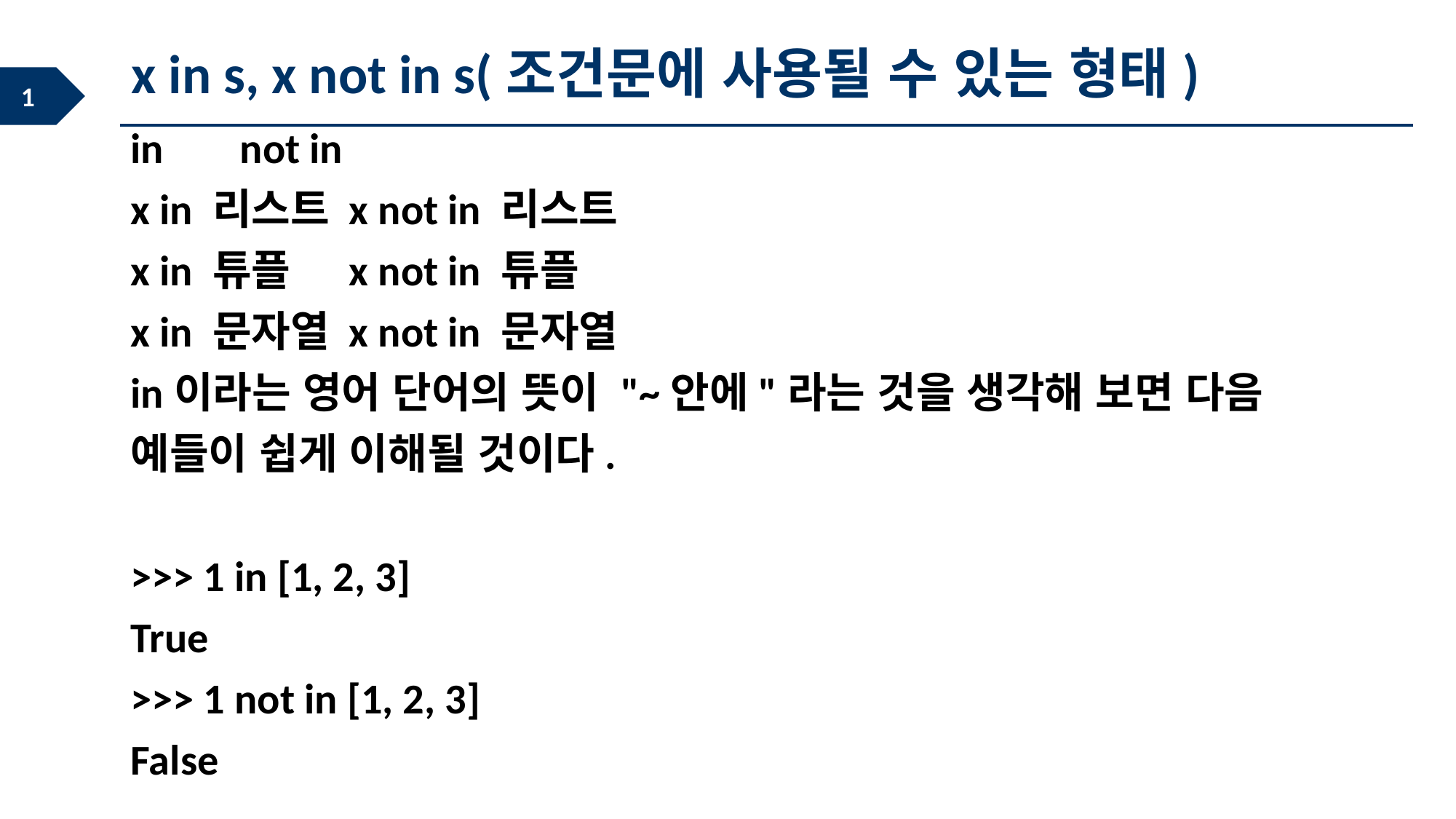

x in s, x not in s(조건문에 사용될 수 있는 형태)
in	not in
x in 리스트	x not in 리스트
x in 튜플	x not in 튜플
x in 문자열	x not in 문자열
in이라는 영어 단어의 뜻이 "~안에"라는 것을 생각해 보면 다음 예들이 쉽게 이해될 것이다.

>>> 1 in [1, 2, 3]
True
>>> 1 not in [1, 2, 3]
False